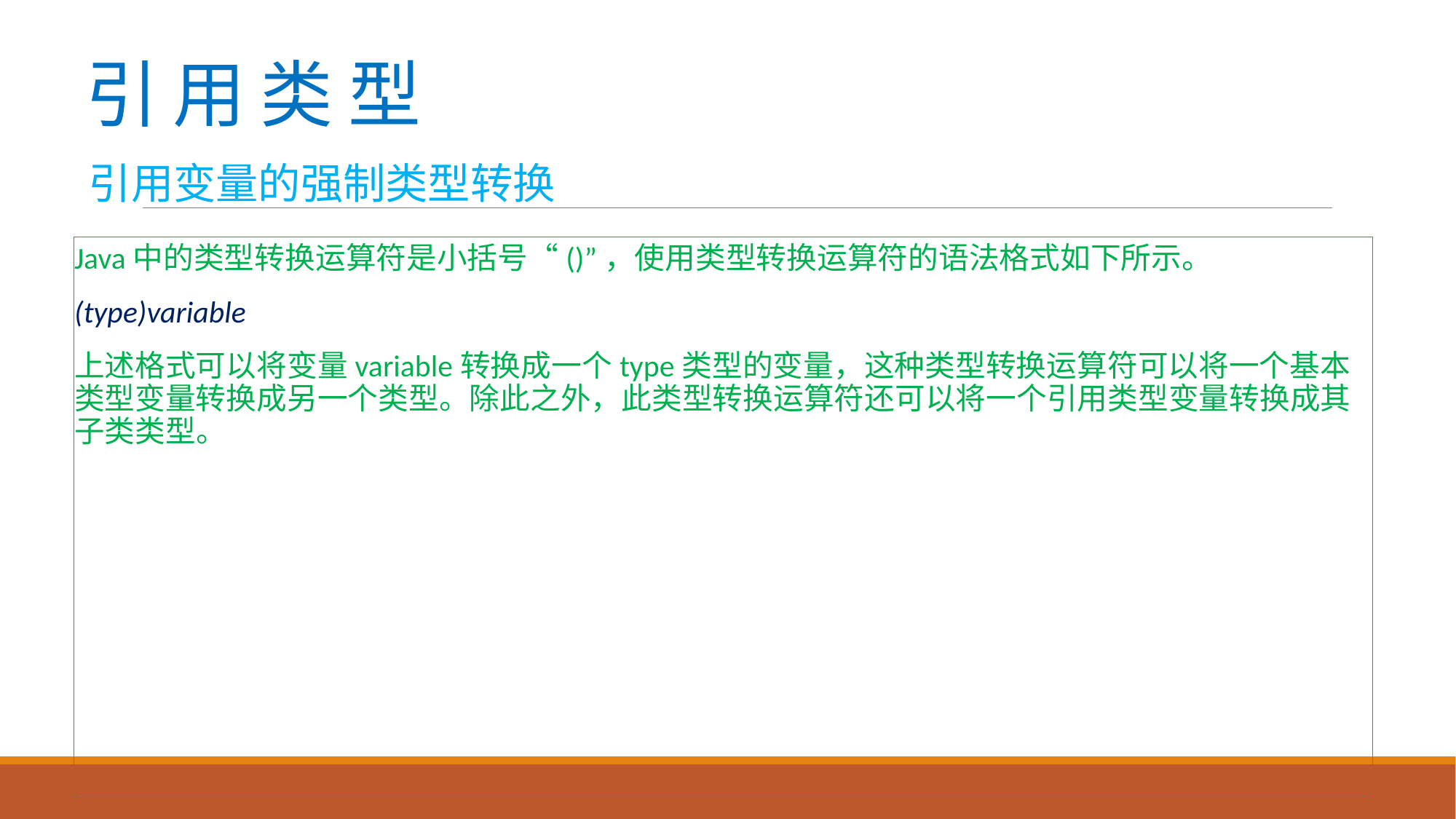

# 引 用 类 型
引用变量的强制类型转换
Java中的类型转换运算符是小括号“()”，使用类型转换运算符的语法格式如下所示。
(type)variable
上述格式可以将变量variable转换成一个type类型的变量，这种类型转换运算符可以将一个基本类型变量转换成另一个类型。除此之外，此类型转换运算符还可以将一个引用类型变量转换成其子类类型。